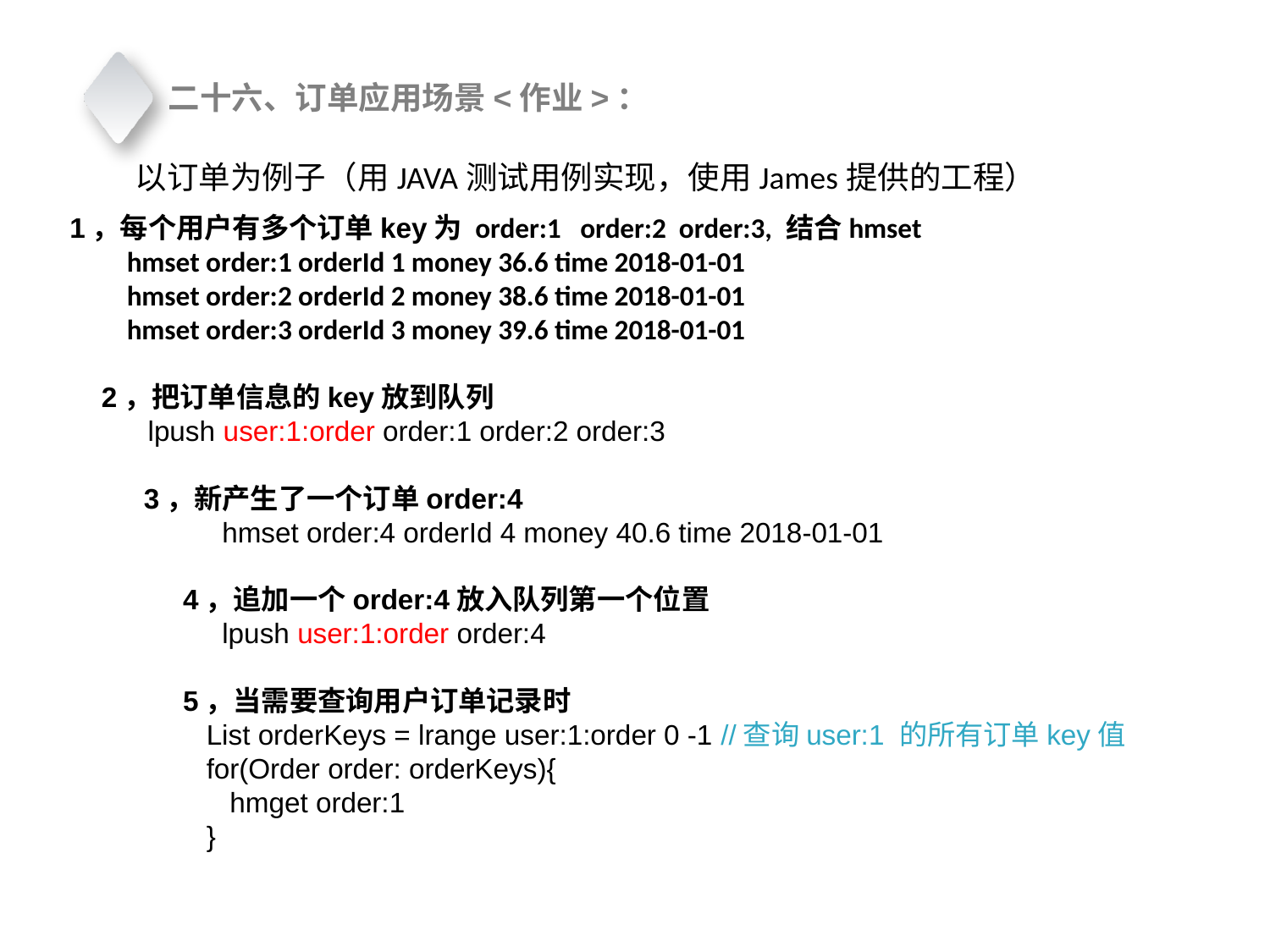

二十六、订单应用场景<作业>：
以订单为例子（用JAVA测试用例实现，使用James提供的工程）
1，每个用户有多个订单key为 order:1   order:2  order:3, 结合hmset         hmset order:1 orderId 1 money 36.6 time 2018-01-01          hmset order:2 orderId 2 money 38.6 time 2018-01-01          hmset order:3 orderId 3 money 39.6 time 2018-01-01       2，把订单信息的key放到队列          lpush user:1:order order:1 order:2 order:3
3，新产生了一个订单order:4          hmset order:4 orderId 4 money 40.6 time 2018-01-01
     4，追加一个order:4放入队列第一个位置          lpush user:1:order order:4
     5，当需要查询用户订单记录时        List orderKeys = lrange user:1:order 0 -1 //查询user:1 的所有订单key值
        for(Order order: orderKeys){           hmget order:1        }